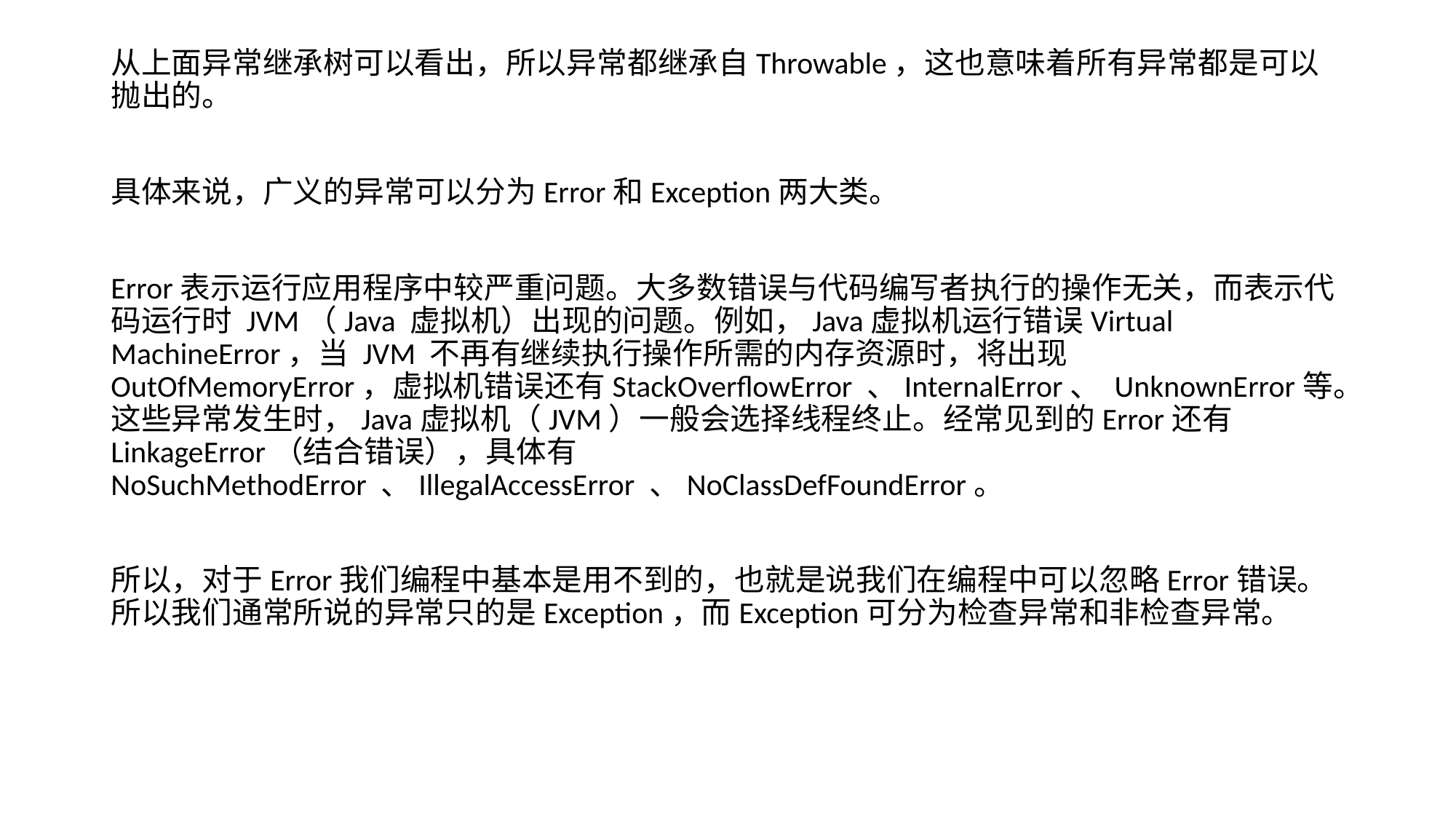

从上面异常继承树可以看出，所以异常都继承自Throwable，这也意味着所有异常都是可以抛出的。

具体来说，广义的异常可以分为Error和Exception两大类。

Error表示运行应用程序中较严重问题。大多数错误与代码编写者执行的操作无关，而表示代码运行时 JVM（Java 虚拟机）出现的问题。例如，Java虚拟机运行错误Virtual MachineError，当 JVM 不再有继续执行操作所需的内存资源时，将出现OutOfMemoryError，虚拟机错误还有StackOverflowError 、InternalError、 UnknownError等。这些异常发生时，Java虚拟机（JVM）一般会选择线程终止。经常见到的Error还有LinkageError（结合错误），具体有 NoSuchMethodError 、IllegalAccessError 、NoClassDefFoundError。

所以，对于Error我们编程中基本是用不到的，也就是说我们在编程中可以忽略Error错误。所以我们通常所说的异常只的是Exception，而Exception可分为检查异常和非检查异常。